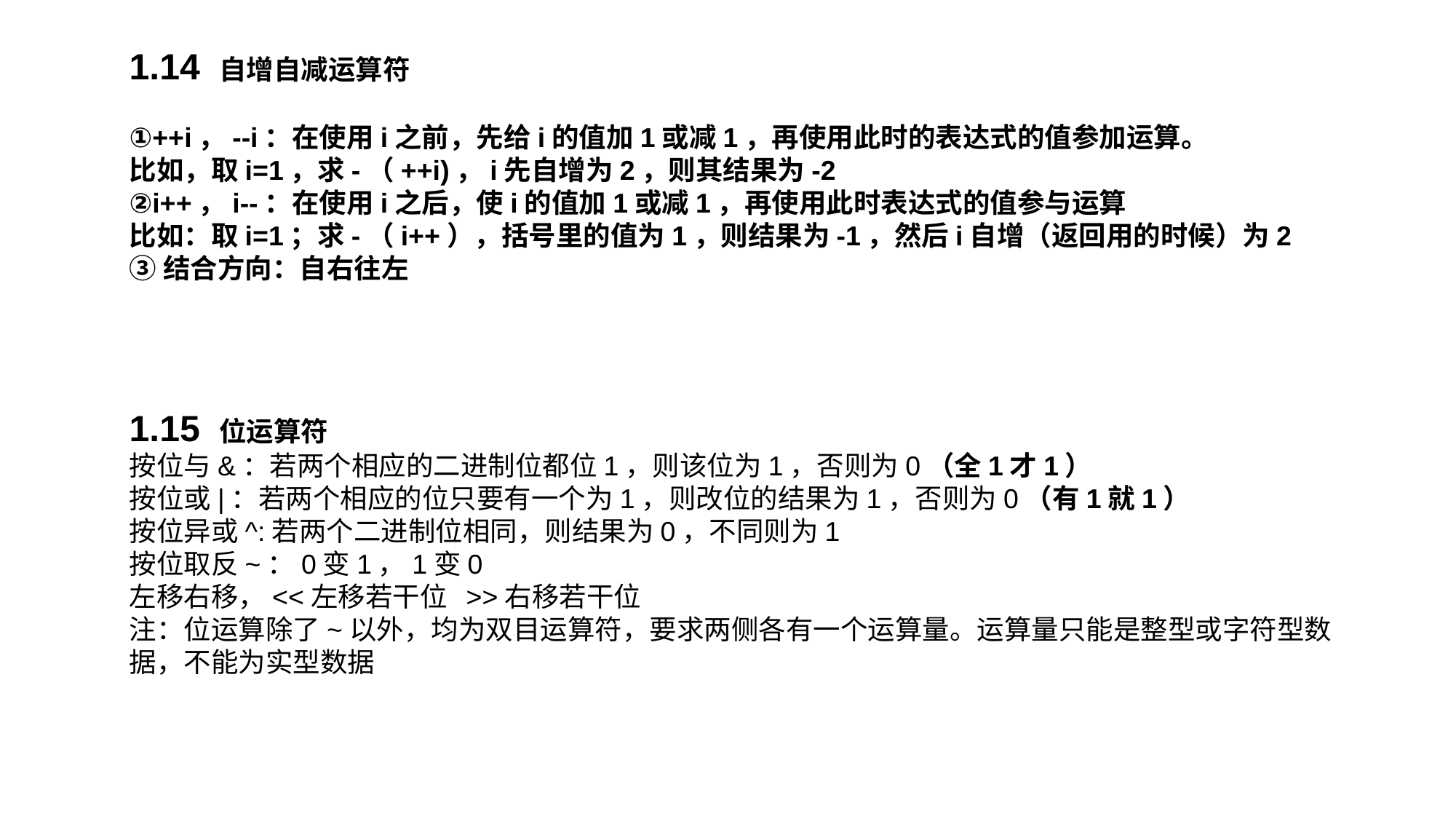

1.14 自增自减运算符

①++i，--i：在使用i之前，先给i的值加1或减1，再使用此时的表达式的值参加运算。
比如，取i=1，求-（++i)，i先自增为2，则其结果为-2
②i++，i--：在使用i之后，使i的值加1或减1，再使用此时表达式的值参与运算
比如：取i=1；求-（i++），括号里的值为1，则结果为-1，然后i自增（返回用的时候）为2
③结合方向：自右往左
1.15 位运算符
按位与&：若两个相应的二进制位都位1，则该位为1，否则为0（全1才1）
按位或|：若两个相应的位只要有一个为1，则改位的结果为1，否则为0（有1就1）
按位异或^:若两个二进制位相同，则结果为0，不同则为1
按位取反~：0变1，1变0
左移右移，<<左移若干位  >>右移若干位
注：位运算除了~以外，均为双目运算符，要求两侧各有一个运算量。运算量只能是整型或字符型数据，不能为实型数据